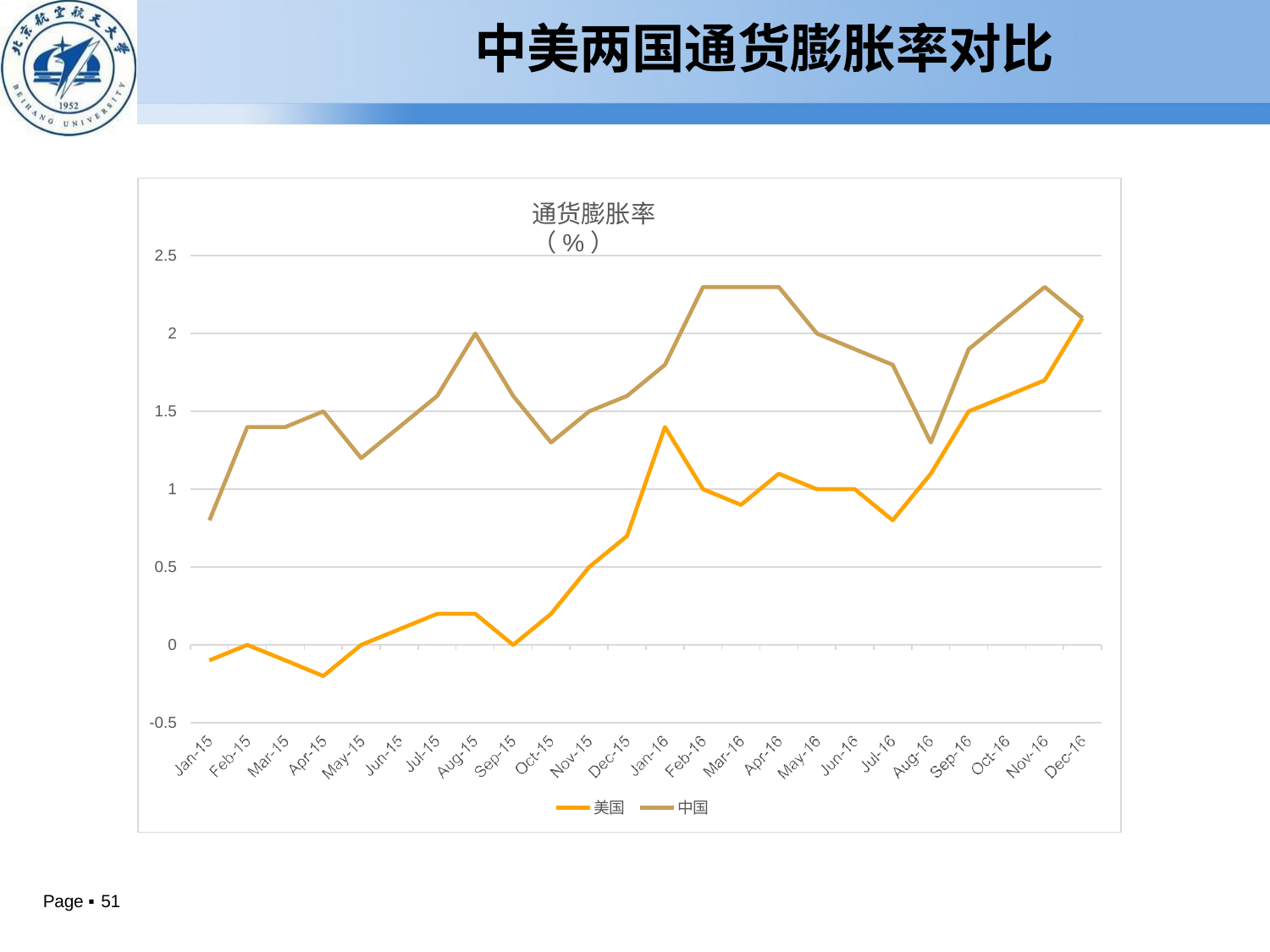

# 中美两国通货膨胀率对比

通货膨胀率（%）
2.5

2

1.5

1

0.5

0

-0.5

美国
中国

Page ▪ 51